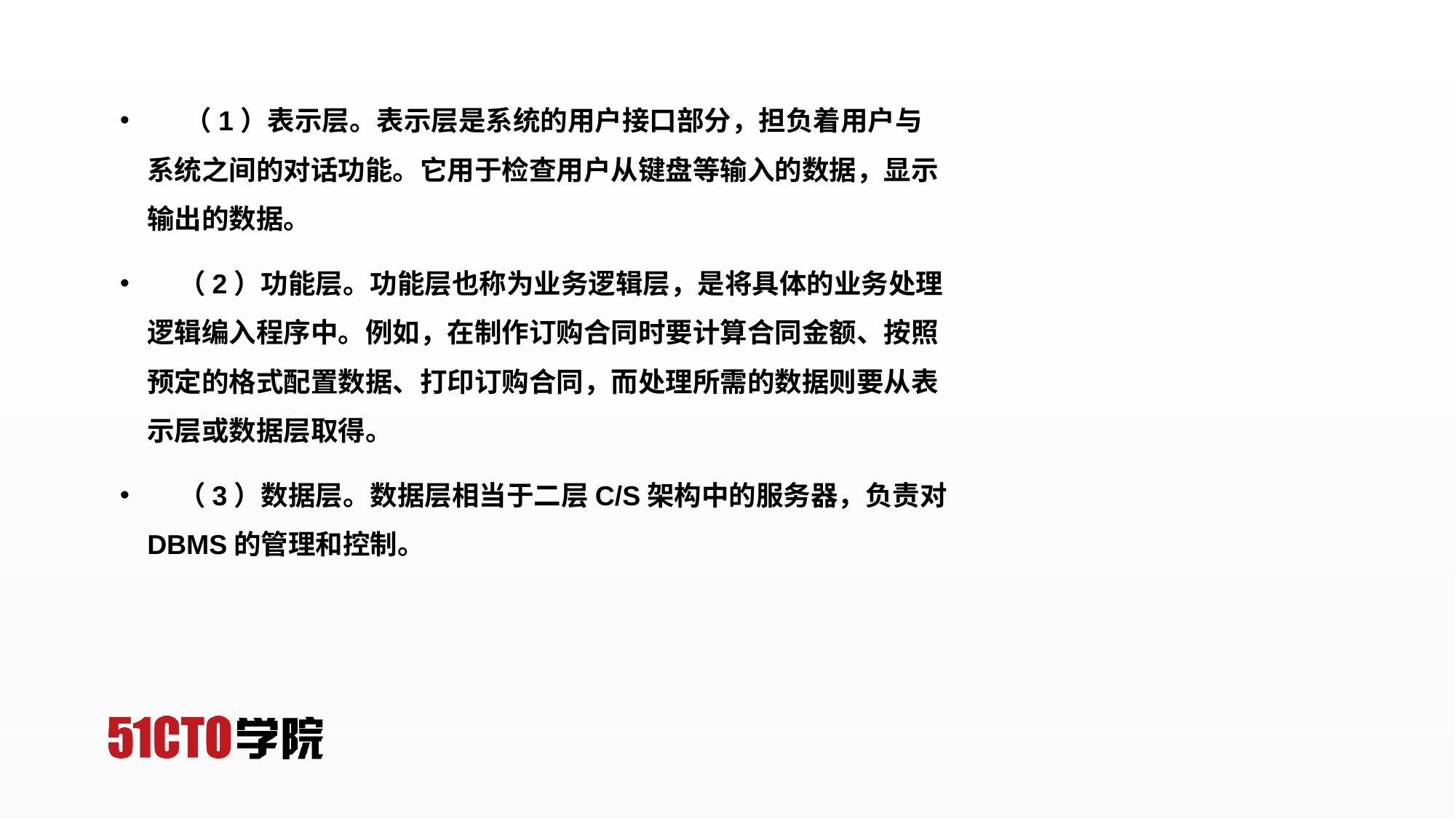

（1）表示层。表示层是系统的用户接口部分，担负着用户与系统之间的对话功能。它用于检查用户从键盘等输入的数据，显示输出的数据。
    （2）功能层。功能层也称为业务逻辑层，是将具体的业务处理逻辑编入程序中。例如，在制作订购合同时要计算合同金额、按照预定的格式配置数据、打印订购合同，而处理所需的数据则要从表示层或数据层取得。
    （3）数据层。数据层相当于二层C/S架构中的服务器，负责对DBMS的管理和控制。